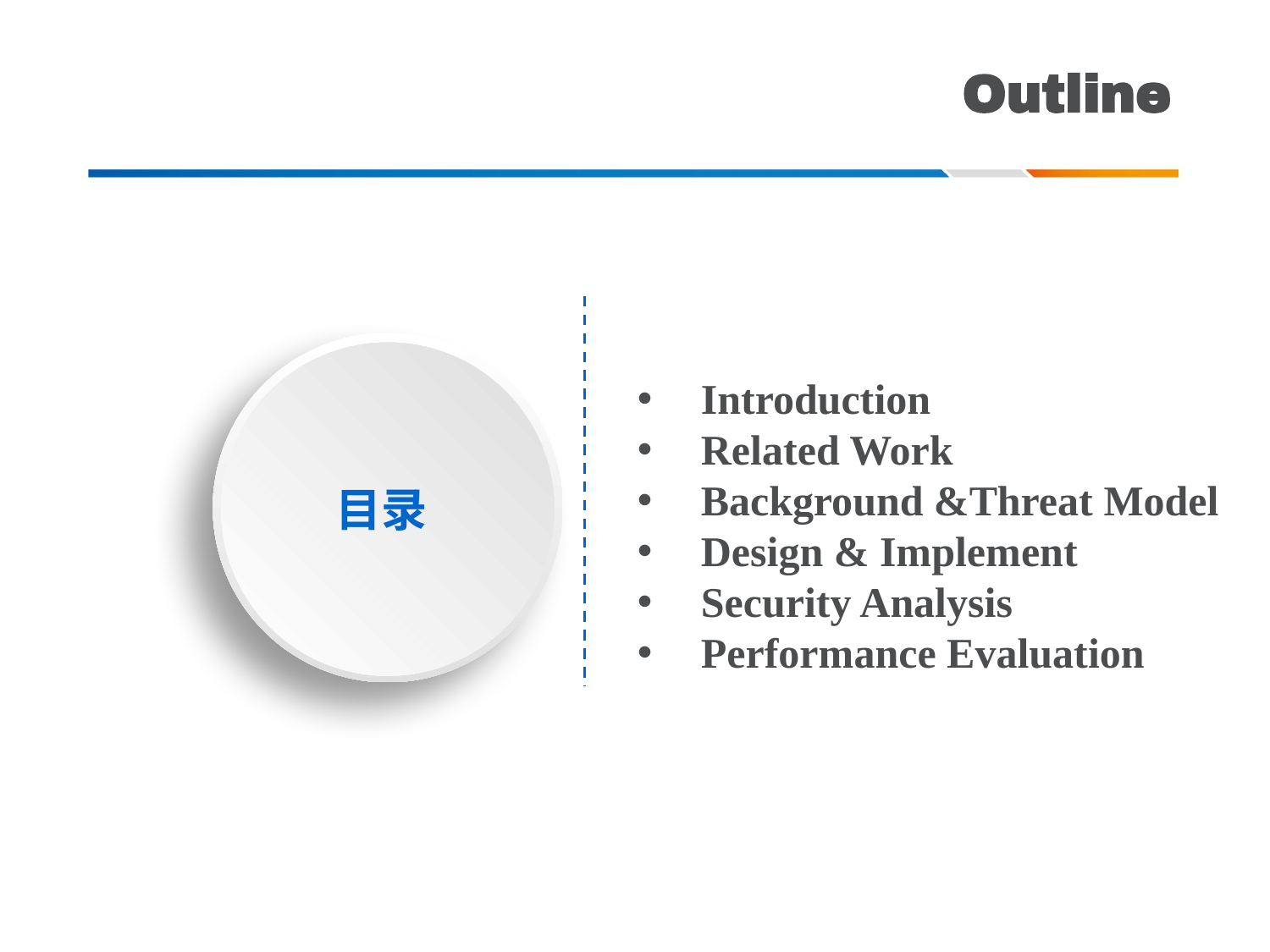

# Outline

Introduction
Related Work
Background &Threat Model
Design & Implement
Security Analysis
Performance Evaluation

目录